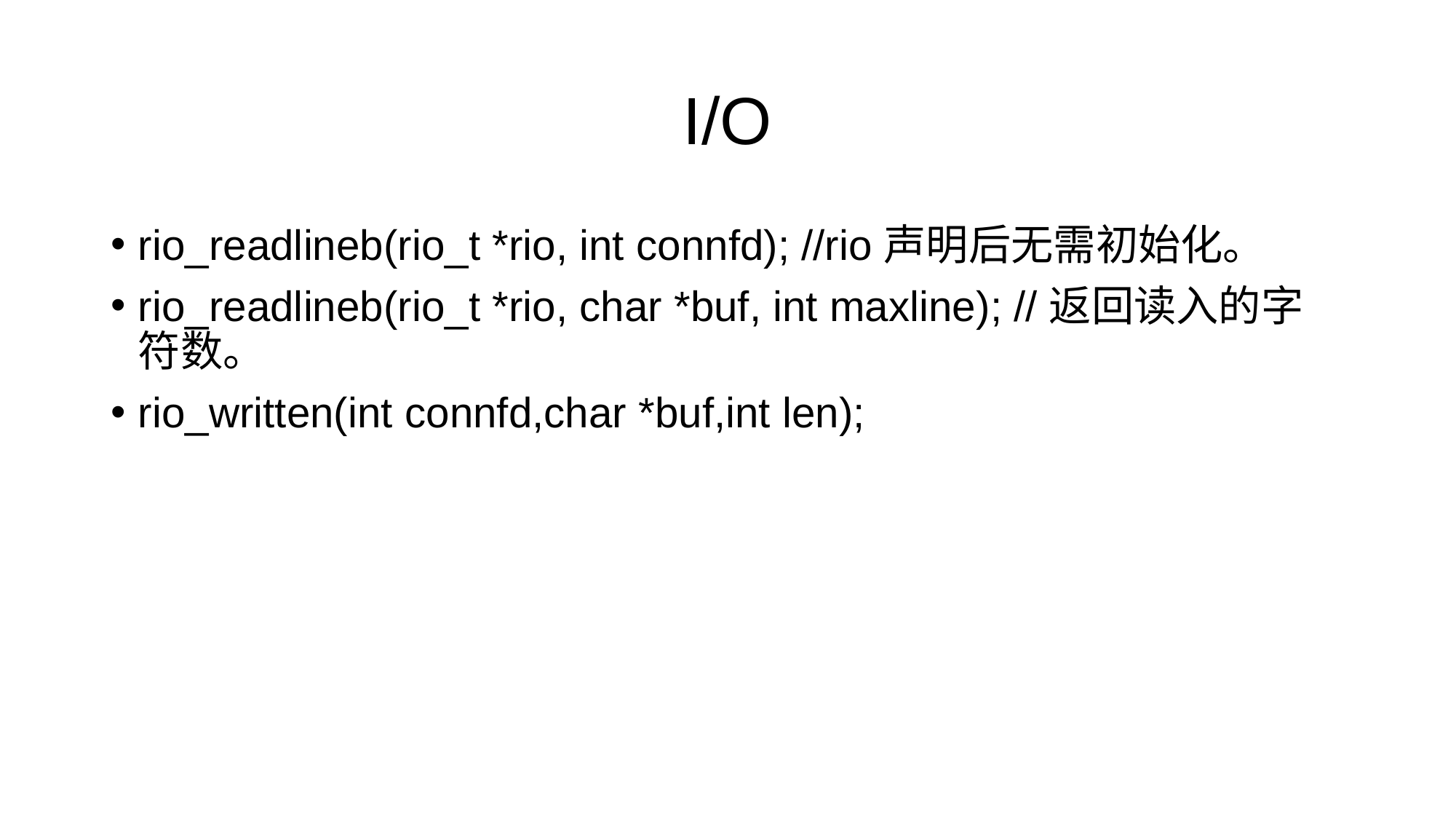

# I/O
rio_readlineb(rio_t *rio, int connfd); //rio声明后无需初始化。
rio_readlineb(rio_t *rio, char *buf, int maxline); //返回读入的字符数。
rio_written(int connfd,char *buf,int len);